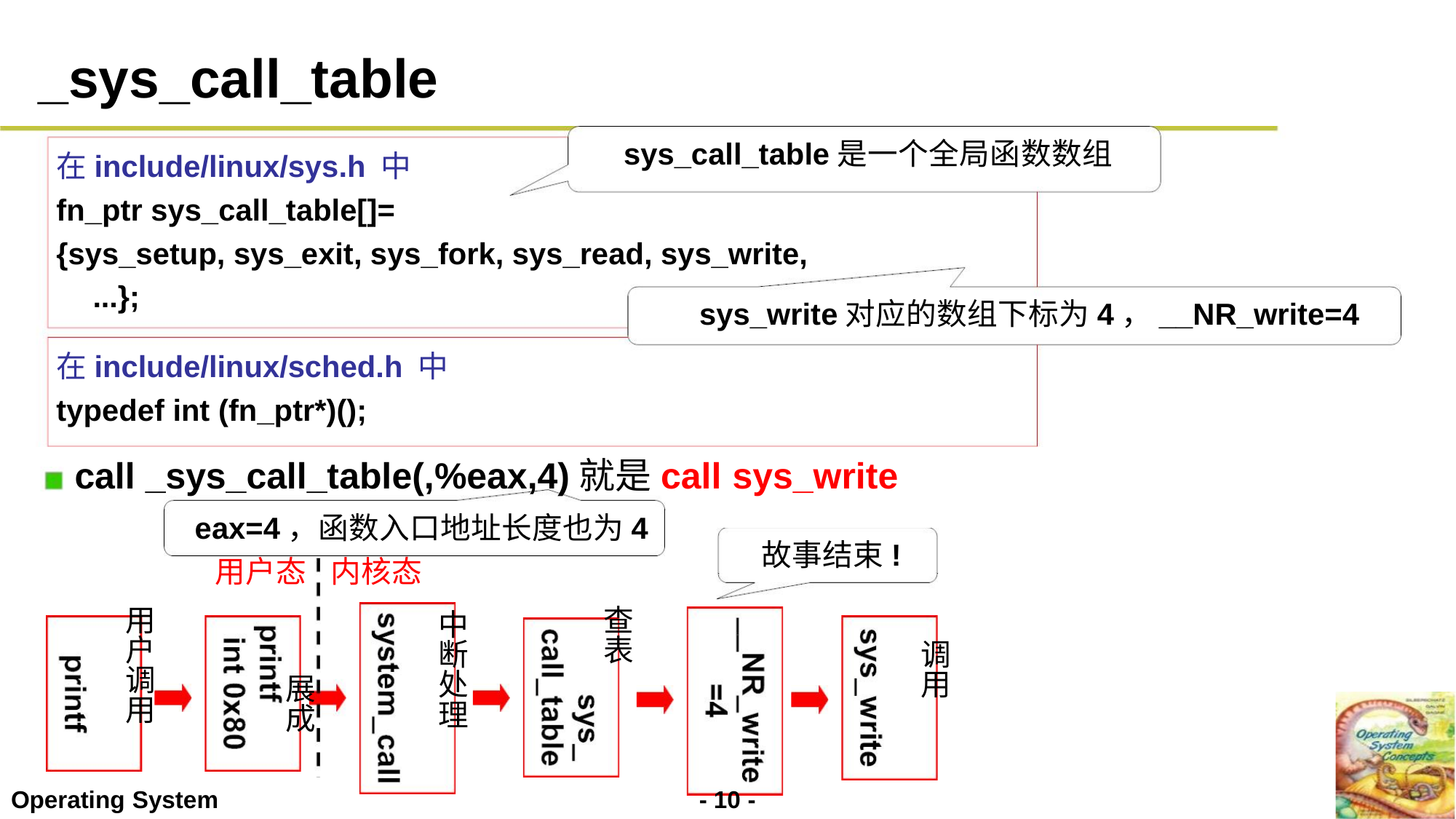

_sys_call_table

sys_call_table是一个全局函数数组
在include/linux/sys.h 中
fn_ptr sys_call_table[]=
{sys_setup, sys_exit, sys_fork, sys_read, sys_write,
...};
sys_write对应的数组下标为4，__NR_write=4
在include/linux/sched.h 中
typedef int (fn_ptr*)();
call _sys_call_table(,%eax,4)就是call sys_write

eax=4，函数入口地址长度也为4

故事结束!
用户态 内核态

用
户
调
用
查
表
中
断
处
理

调
用
展
成

- 10 -
Operating System